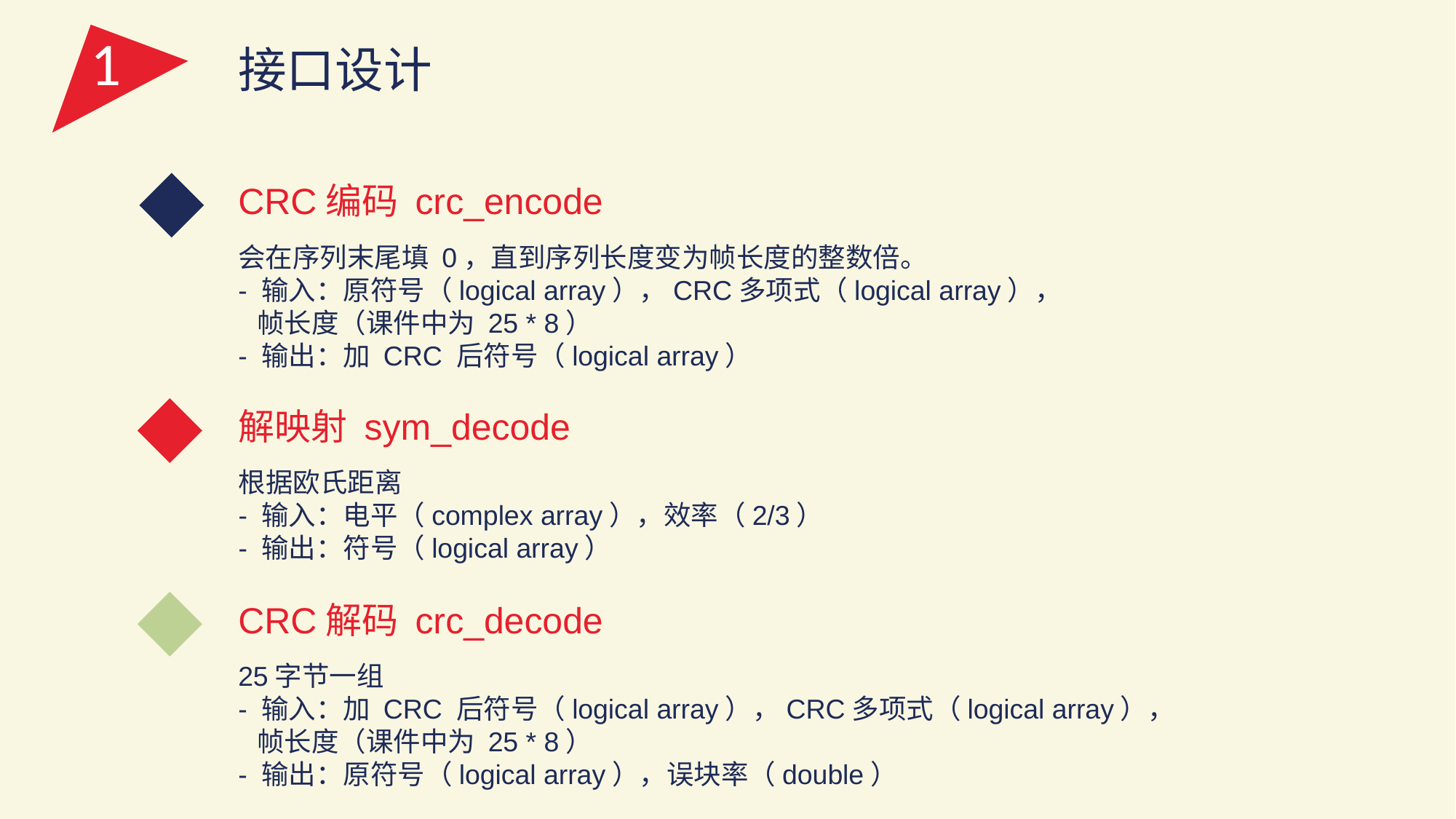

1

接口设计

CRC编码 crc_encode

会在序列末尾填 0，直到序列长度变为帧长度的整数倍。
- 输入：原符号（logical array），CRC多项式（logical array），
  帧长度（课件中为 25 * 8）
- 输出：加 CRC 后符号（logical array）
解映射 sym_decode

根据欧氏距离
- 输入：电平（complex array），效率（2/3）
- 输出：符号（logical array）
CRC解码 crc_decode

25字节一组
- 输入：加 CRC 后符号（logical array），CRC多项式（logical array），
  帧长度（课件中为 25 * 8）
- 输出：原符号（logical array），误块率（double）